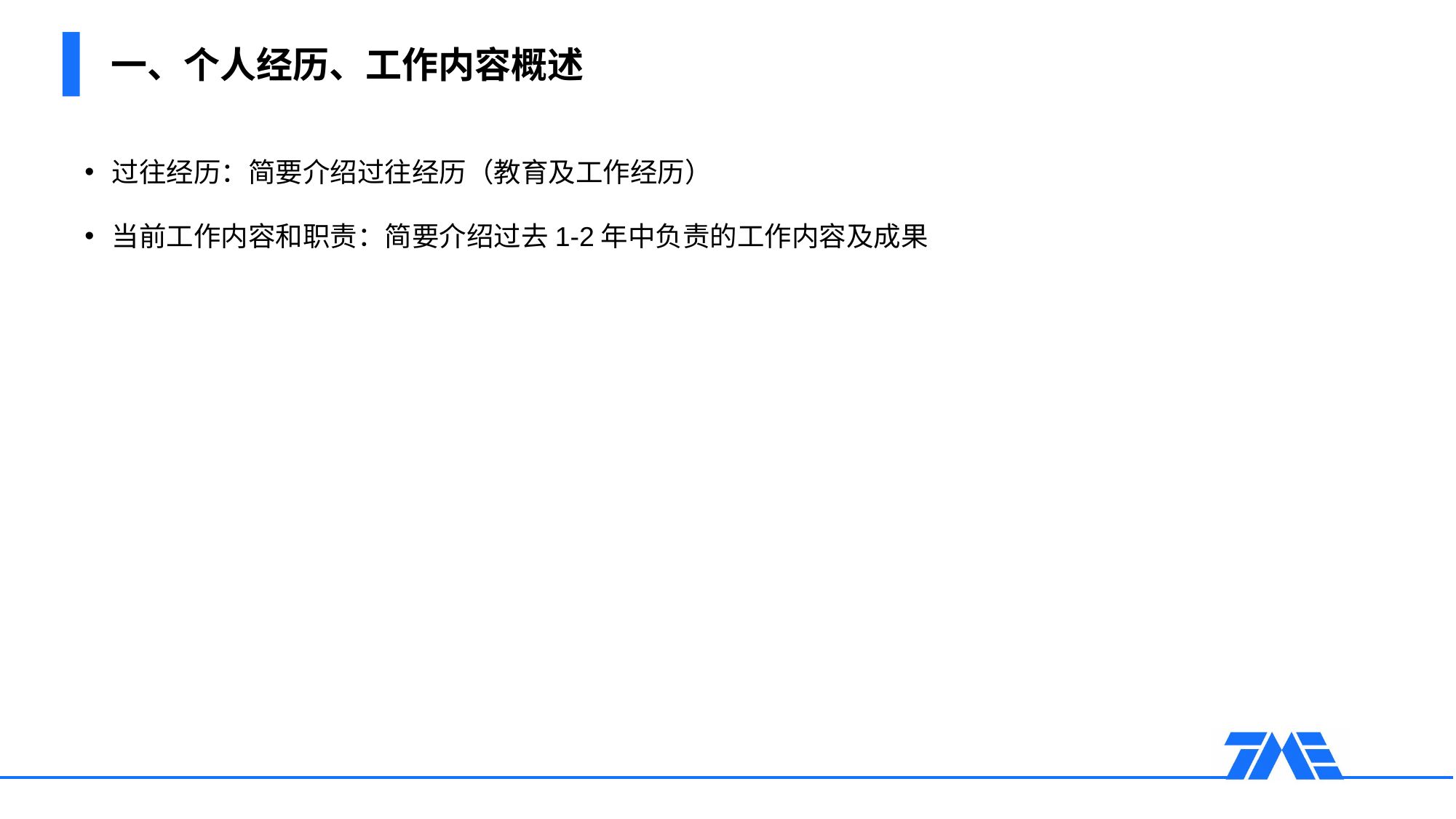

# 一、个人经历、工作内容概述
过往经历：简要介绍过往经历（教育及工作经历）
当前工作内容和职责：简要介绍过去1-2年中负责的工作内容及成果